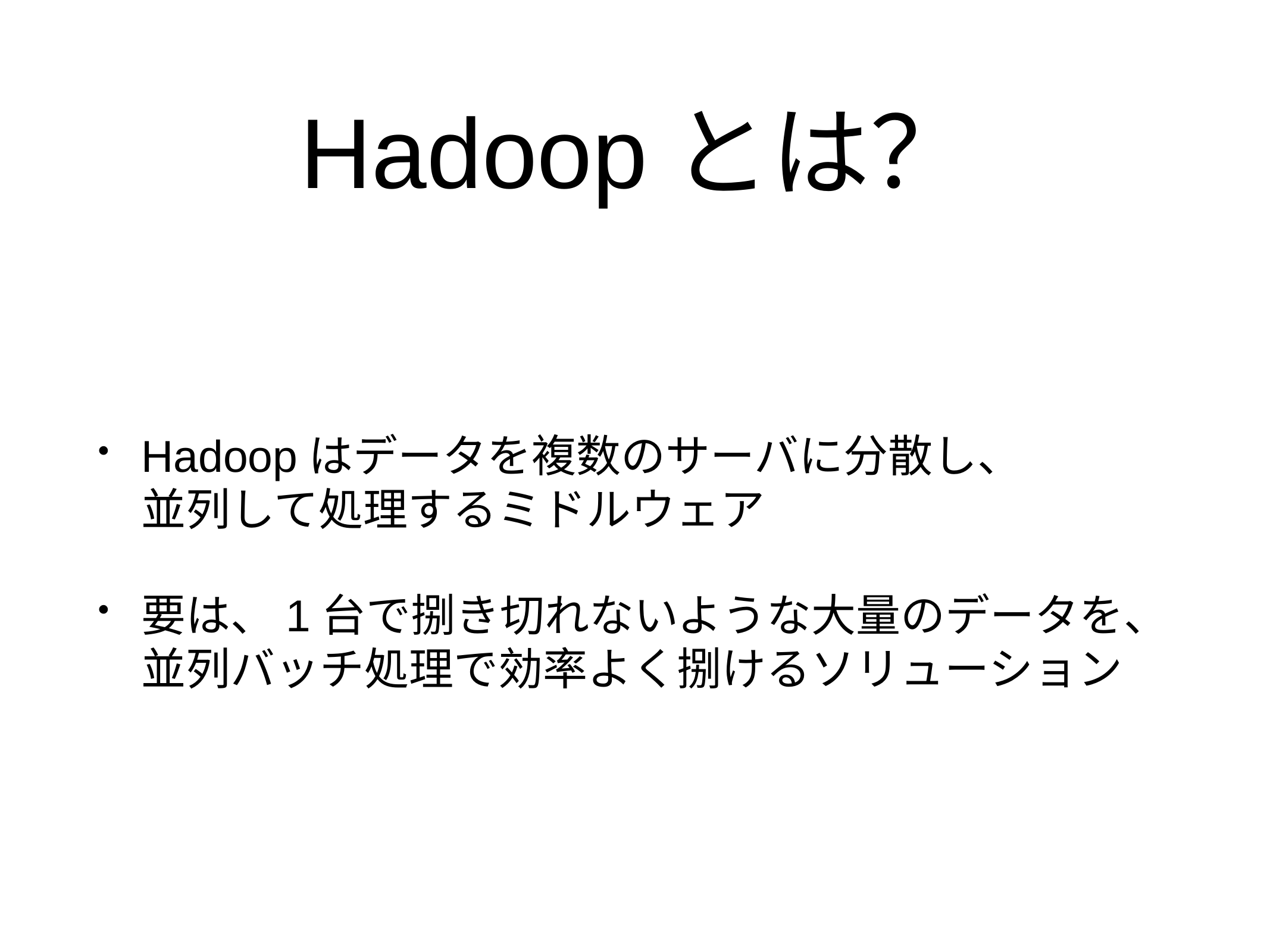

# Hadoopとは？
Hadoopはデータを複数のサーバに分散し、
並列して処理するミドルウェア
要は、1台で捌き切れないような大量のデータを、
並列バッチ処理で効率よく捌けるソリューション